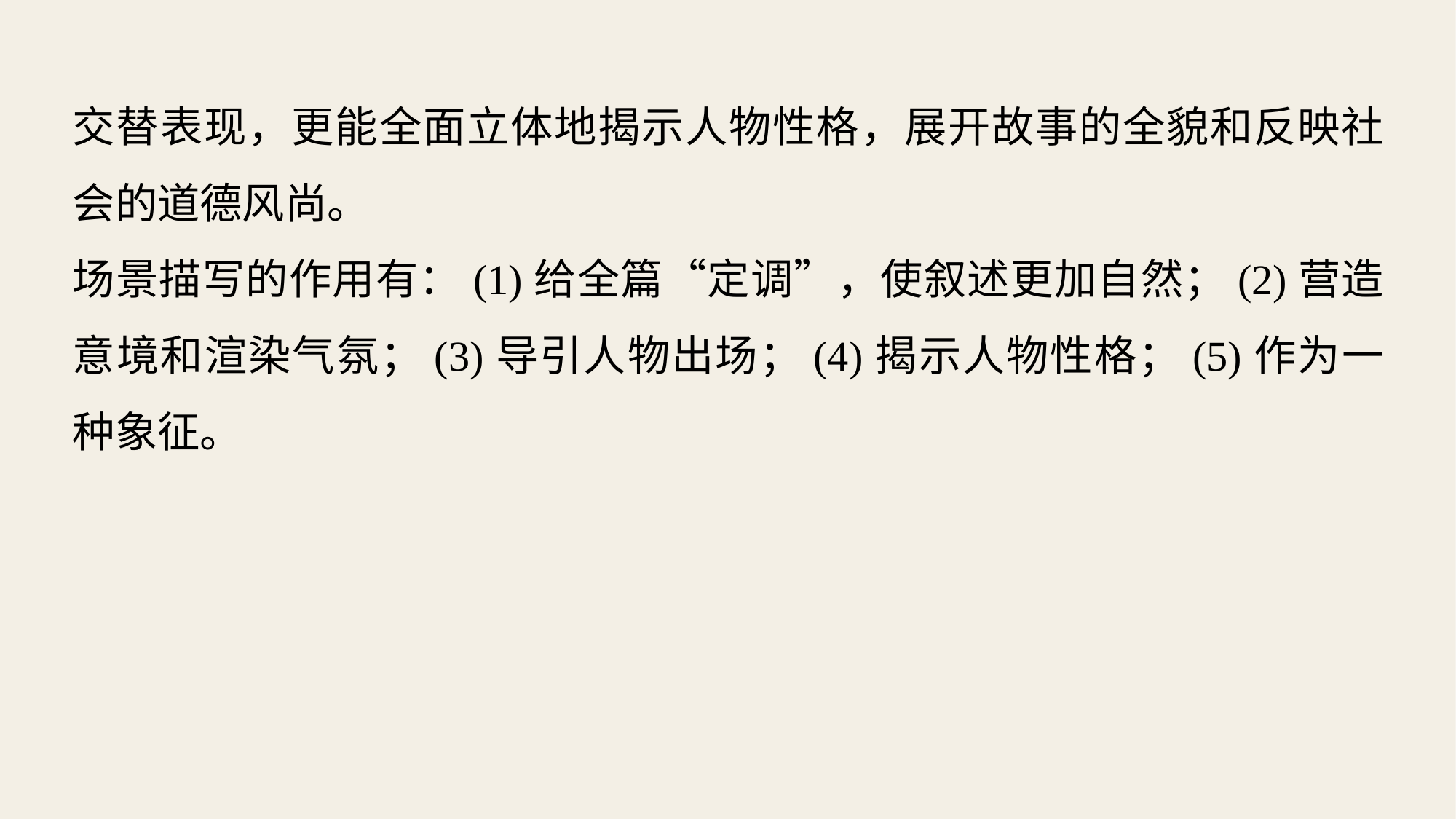

交替表现，更能全面立体地揭示人物性格，展开故事的全貌和反映社会的道德风尚。
场景描写的作用有：(1)给全篇“定调”，使叙述更加自然；(2)营造意境和渲染气氛；(3)导引人物出场；(4)揭示人物性格；(5)作为一种象征。